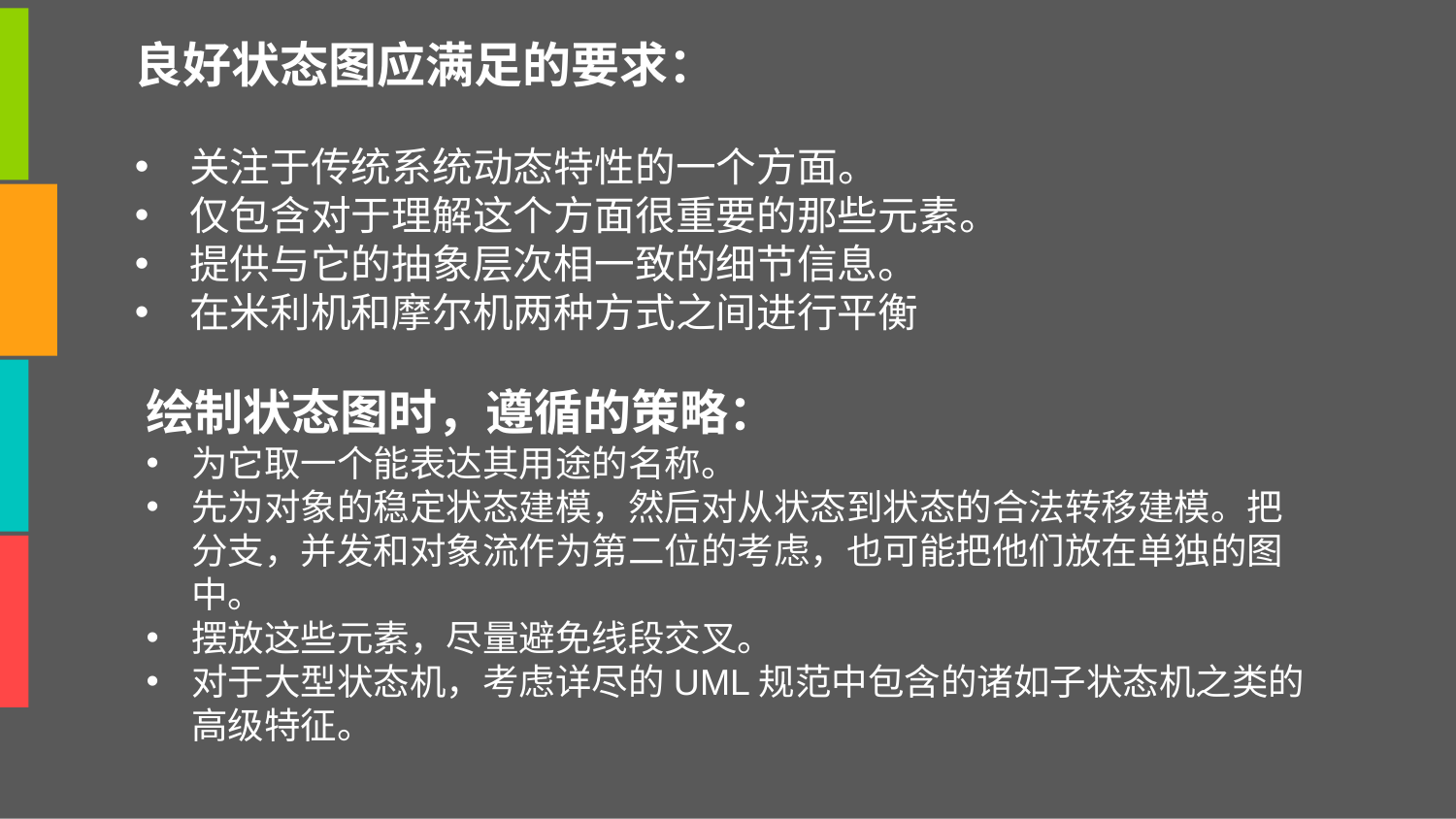

良好状态图应满足的要求：

关注于传统系统动态特性的一个方面。
仅包含对于理解这个方面很重要的那些元素。
提供与它的抽象层次相一致的细节信息。
在米利机和摩尔机两种方式之间进行平衡

绘制状态图时，遵循的策略：
为它取一个能表达其用途的名称。
先为对象的稳定状态建模，然后对从状态到状态的合法转移建模。把分支，并发和对象流作为第二位的考虑，也可能把他们放在单独的图中。
摆放这些元素，尽量避免线段交叉。
对于大型状态机，考虑详尽的UML规范中包含的诸如子状态机之类的高级特征。